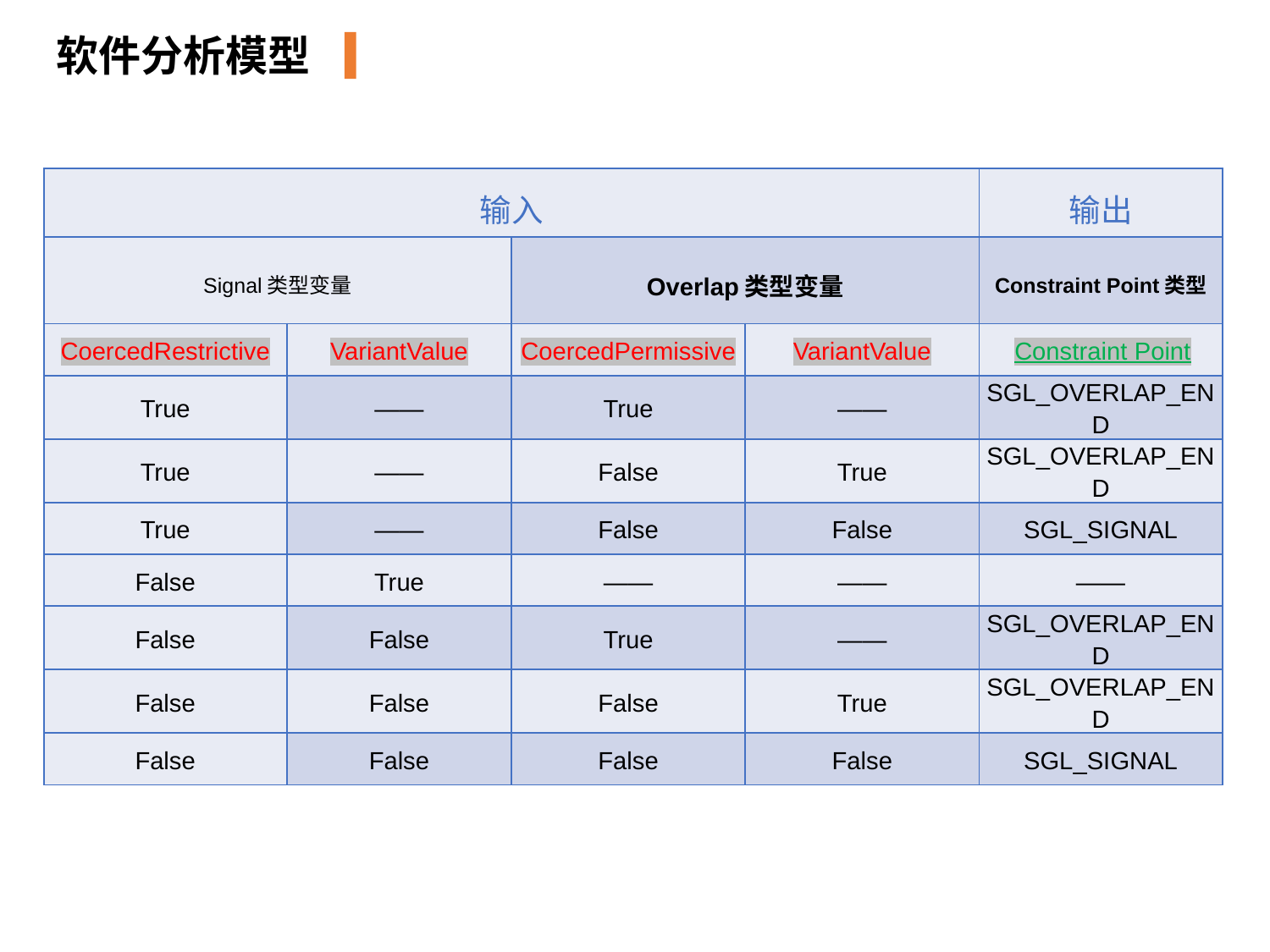

软件分析模型

轨道交通真值表
| 输入 |  |  |  | 输出 |
| --- | --- | --- | --- | --- |
| Signal类型变量 |  | Overlap类型变量 |  | Constraint Point类型 |
| CoercedRestrictive | VariantValue | CoercedPermissive | VariantValue | Constraint Point |
| True | —— | True | —— | SGL\_OVERLAP\_END |
| True | —— | False | True | SGL\_OVERLAP\_END |
| True | —— | False | False | SGL\_SIGNAL |
| False | True | —— | —— | —— |
| False | False | True | —— | SGL\_OVERLAP\_END |
| False | False | False | True | SGL\_OVERLAP\_END |
| False | False | False | False | SGL\_SIGNAL |